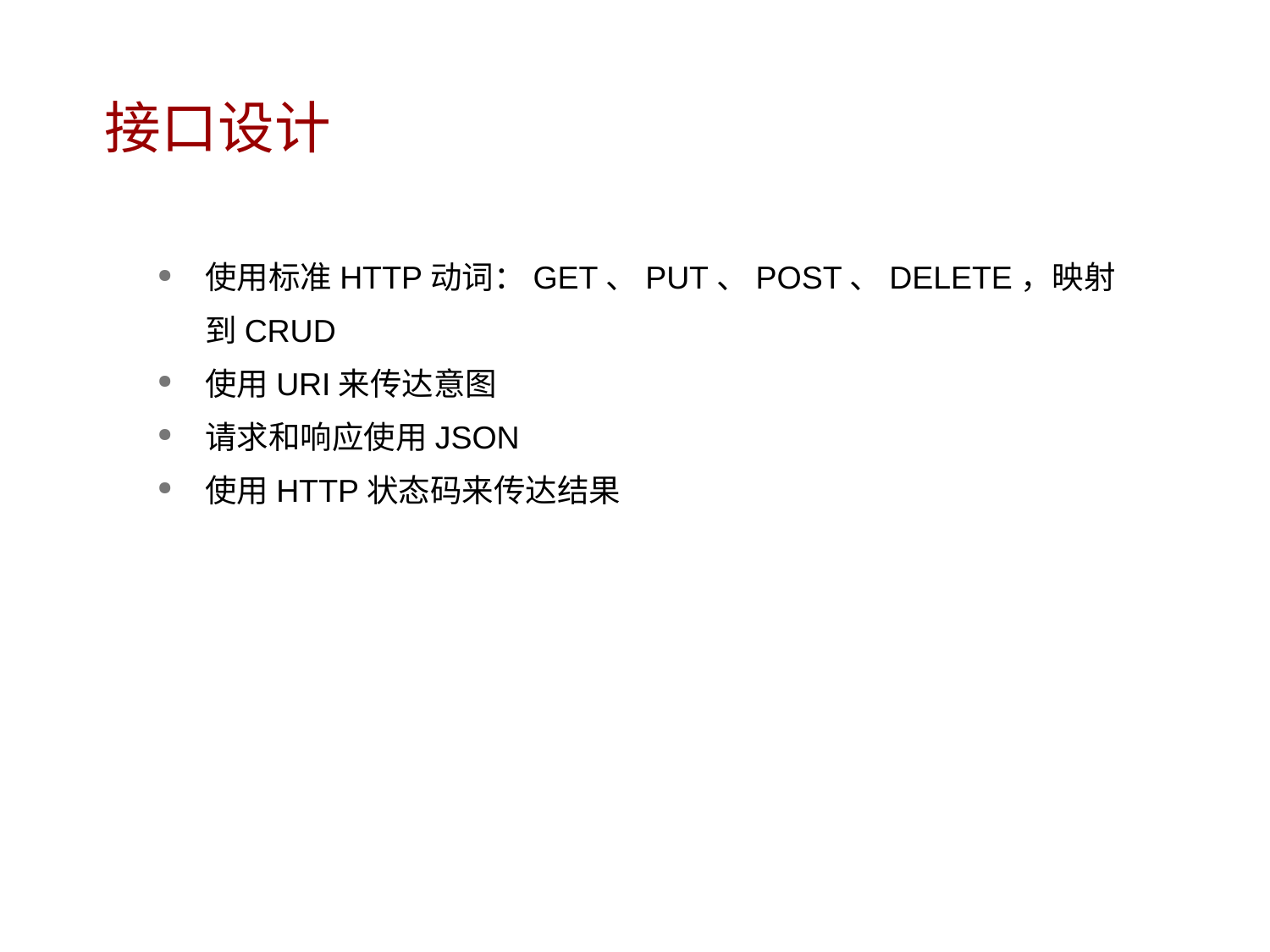

# 接口设计
使用标准HTTP动词：GET、PUT、POST、DELETE，映射到CRUD
使用URI来传达意图
请求和响应使用JSON
使用HTTP状态码来传达结果